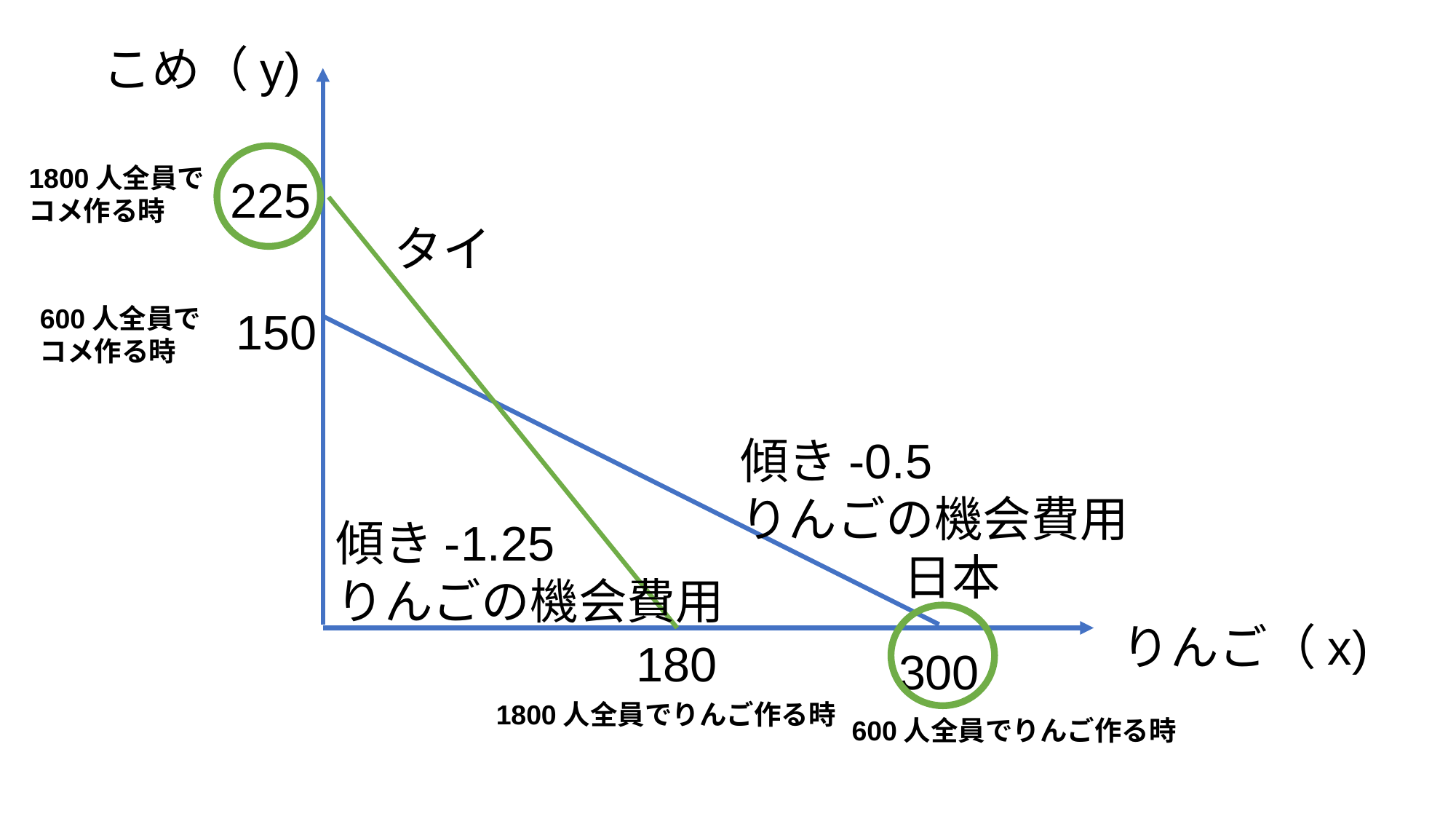

こめ（y)

1800人全員で
コメ作る時
225
タイ
600人全員で
コメ作る時
150
傾き-0.5
りんごの機会費用
傾き-1.25
りんごの機会費用
日本

りんご（x)
180
300
1800人全員でりんご作る時
600人全員でりんご作る時